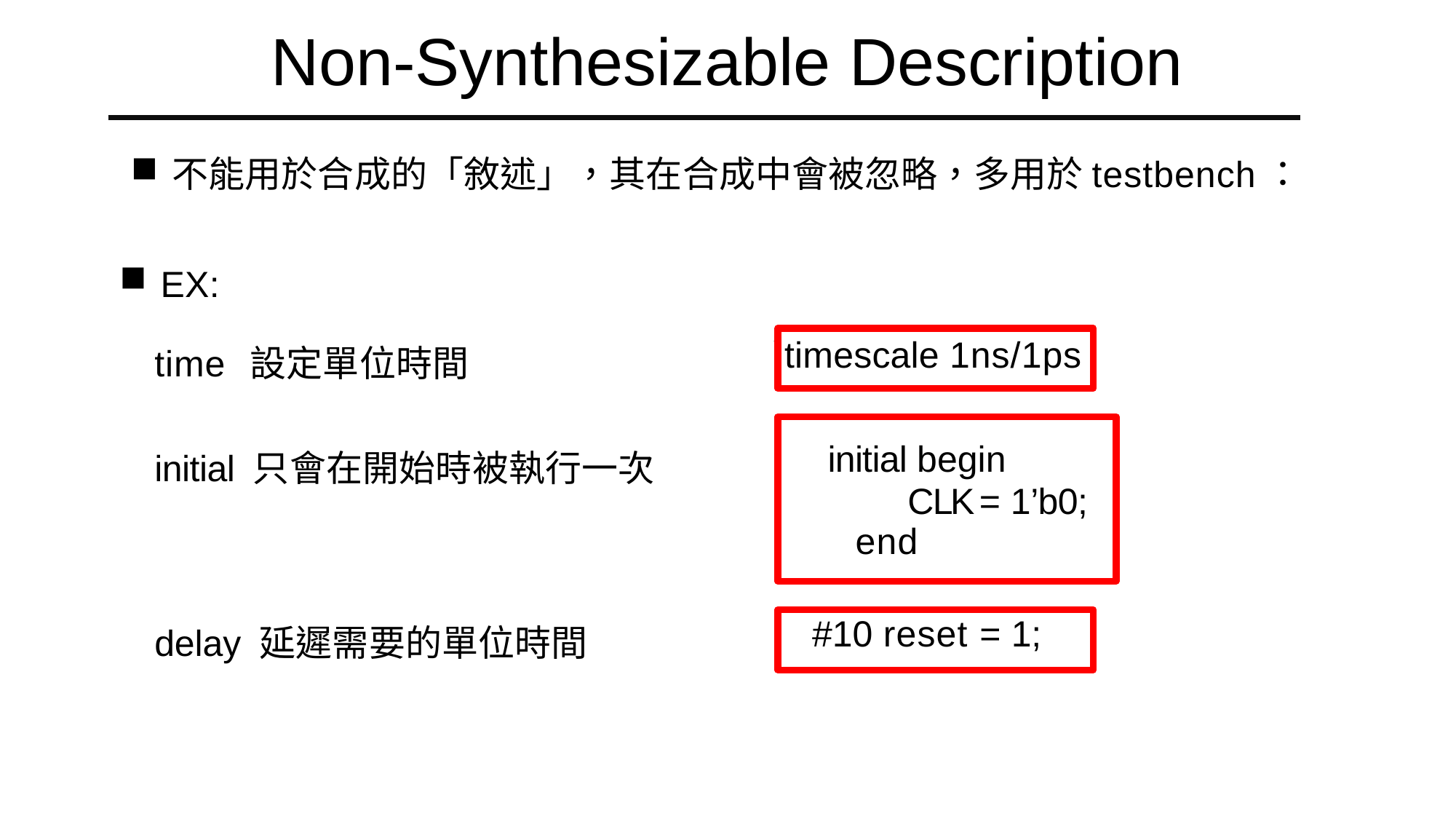

Non-Synthesizable Description
不能用於合成的「敘述」，其在合成中會被忽略，多用於testbench：
EX:

| time 設定單位時間 | `timescale 1ns/1ps |
| --- | --- |
| initial 只會在開始時被執行一次 | initial begin C L K = 1’b0; end |
| delay 延遲需要的單位時間 | #10 reset = 1; |